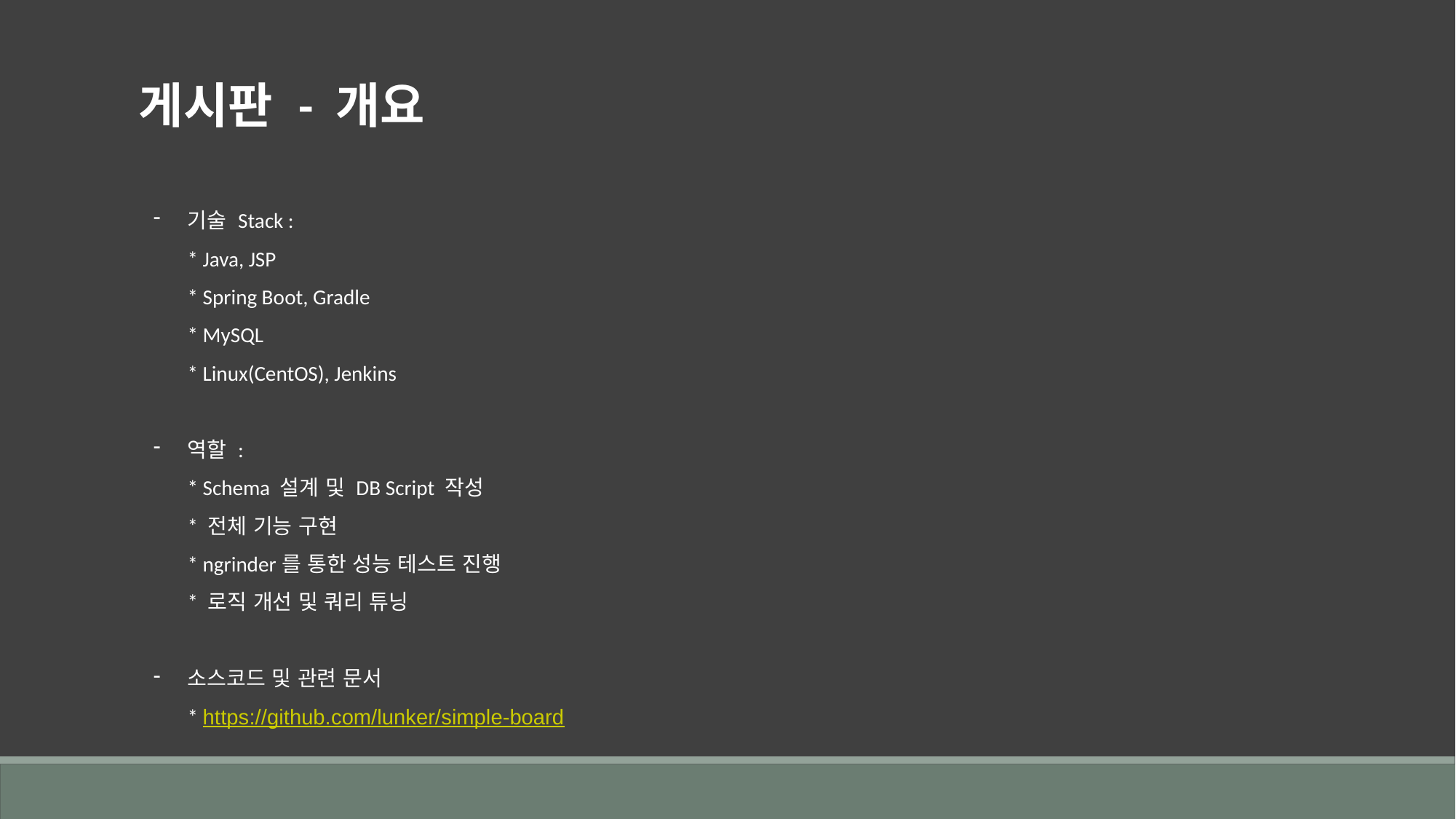

게시판 - 개요
기술 Stack :
* Java, JSP
* Spring Boot, Gradle
* MySQL
* Linux(CentOS), Jenkins

역할 :
* Schema 설계 및 DB Script 작성
* 전체 기능 구현
* ngrinder를 통한 성능 테스트 진행
* 로직 개선 및 쿼리 튜닝

소스코드 및 관련 문서
* https://github.com/lunker/simple-board